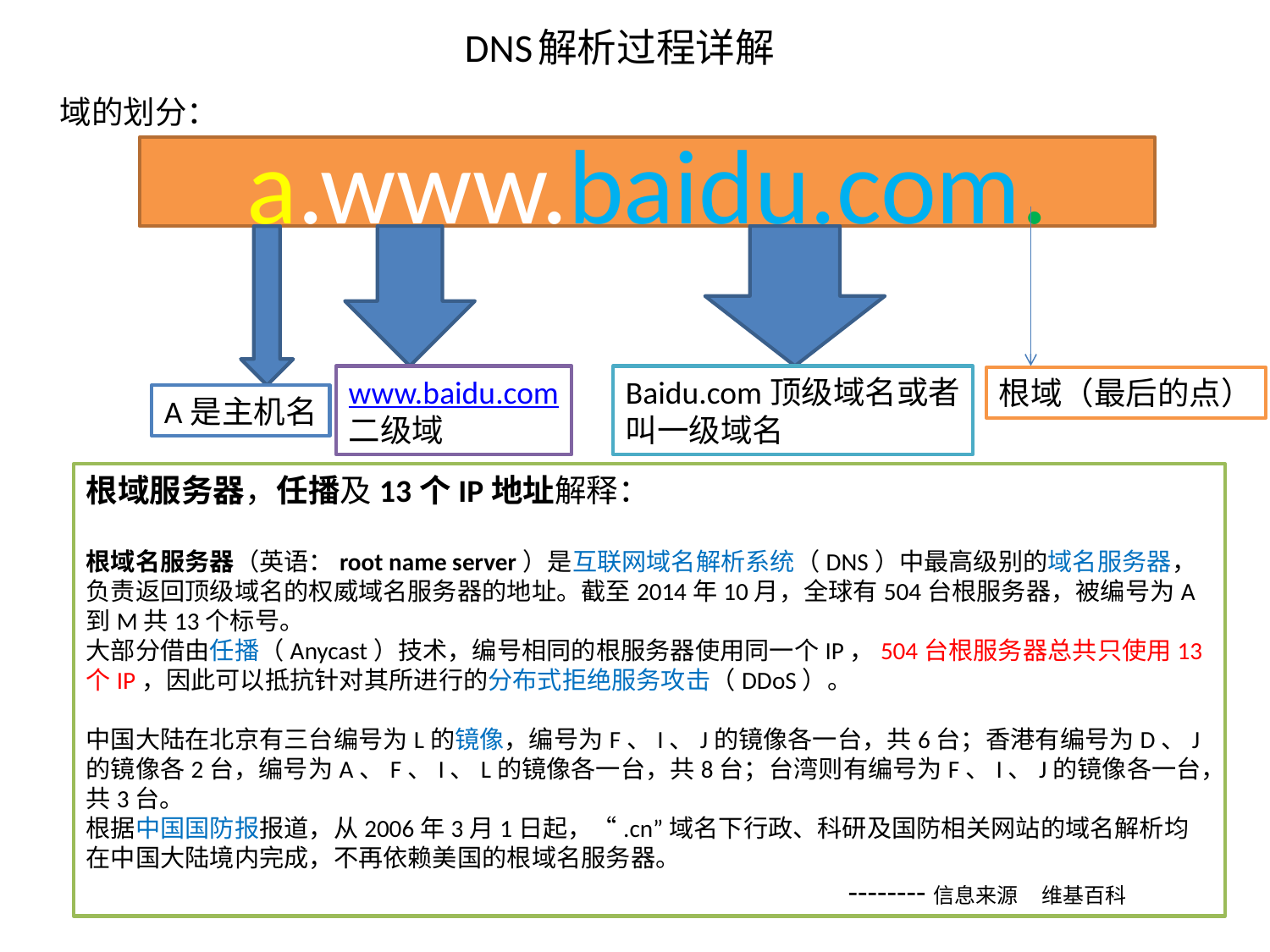

# DNS解析过程详解
域的划分：
a.www.baidu.com.

www.baidu.com
二级域
Baidu.com顶级域名或者
叫一级域名
根域（最后的点）
A是主机名
根域服务器，任播及13个IP地址解释：

根域名服务器（英语：root name server）是互联网域名解析系统（DNS）中最高级别的域名服务器，负责返回顶级域名的权威域名服务器的地址。截至2014年10月，全球有504台根服务器，被编号为A到M共13个标号。
大部分借由任播（Anycast）技术，编号相同的根服务器使用同一个IP，504台根服务器总共只使用13个IP，因此可以抵抗针对其所进行的分布式拒绝服务攻击（DDoS）。

中国大陆在北京有三台编号为L的镜像，编号为F、I、J的镜像各一台，共6台；香港有编号为D、J的镜像各2台，编号为A、F、I、L的镜像各一台，共8台；台湾则有编号为F、I、J的镜像各一台，共3台。
根据中国国防报报道，从2006年3月1日起，“.cn”域名下行政、科研及国防相关网站的域名解析均在中国大陆境内完成，不再依赖美国的根域名服务器。
						--------信息来源     维基百科